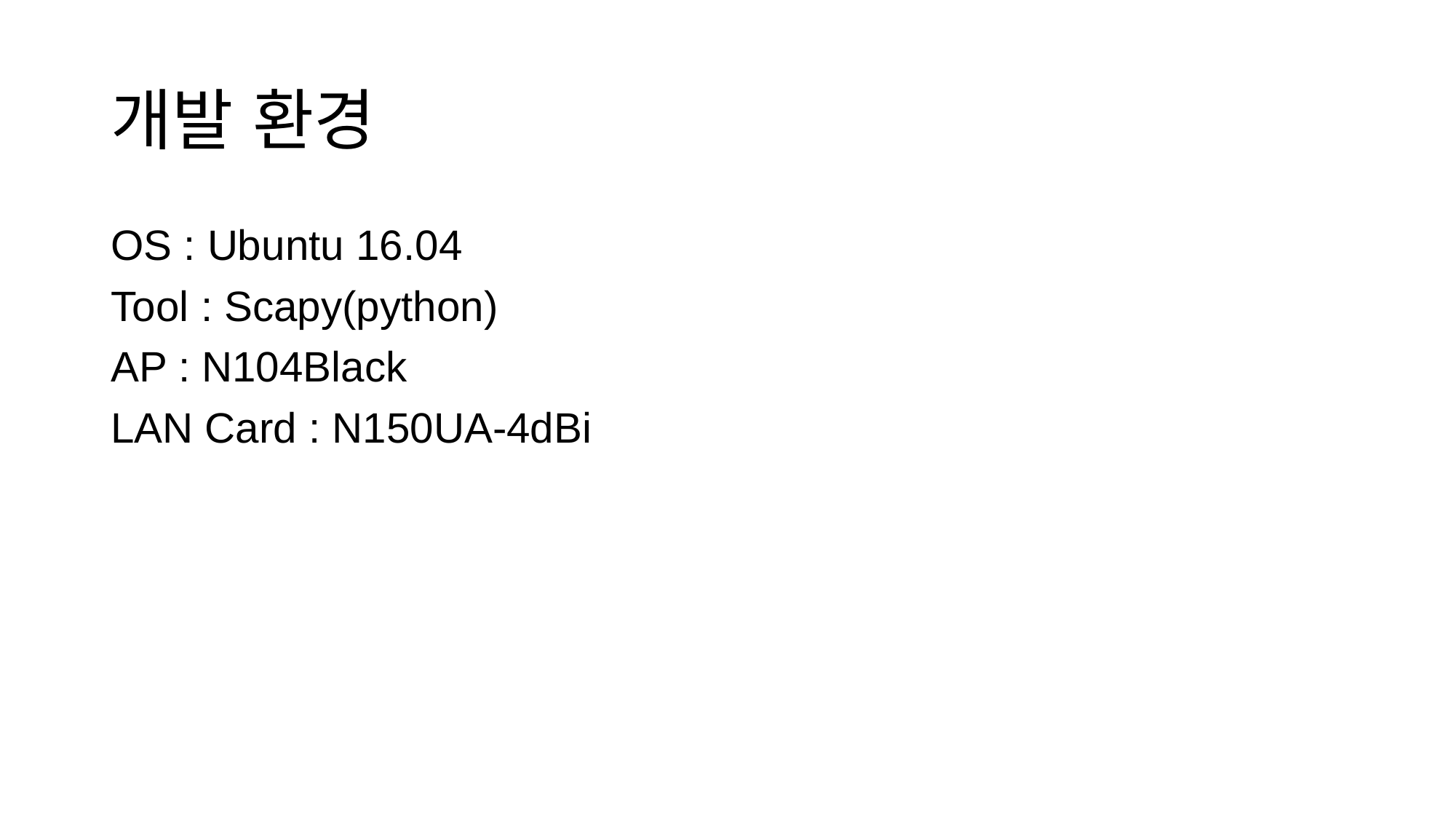

# 개발 환경
OS : Ubuntu 16.04
Tool : Scapy(python)
AP : N104Black
LAN Card : N150UA-4dBi